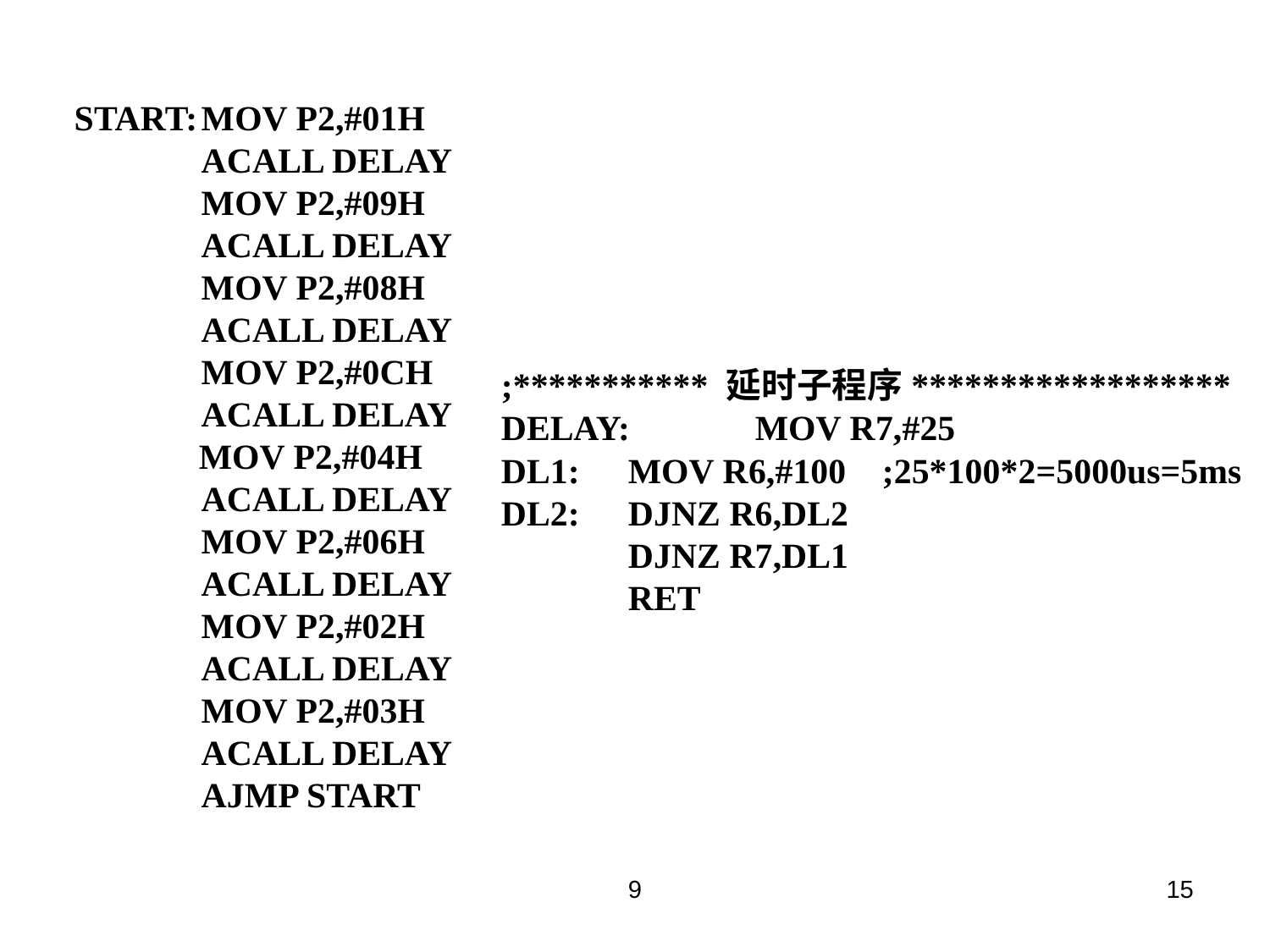

START:	MOV P2,#01H
      	ACALL DELAY
      	MOV P2,#09H
      	ACALL DELAY
      	MOV P2,#08H
      	ACALL DELAY
      	MOV P2,#0CH
      	ACALL DELAY
              MOV P2,#04H
      	ACALL DELAY
      	MOV P2,#06H
      	ACALL DELAY
      	MOV P2,#02H
      	ACALL DELAY
      	MOV P2,#03H
      	ACALL DELAY
      	AJMP START

;*********** 延时子程序******************
DELAY:	MOV R7,#25
DL1:   	MOV R6,#100	;25*100*2=5000us=5ms
DL2:   	DJNZ R6,DL2
       	DJNZ R7,DL1
       	RET
9
15